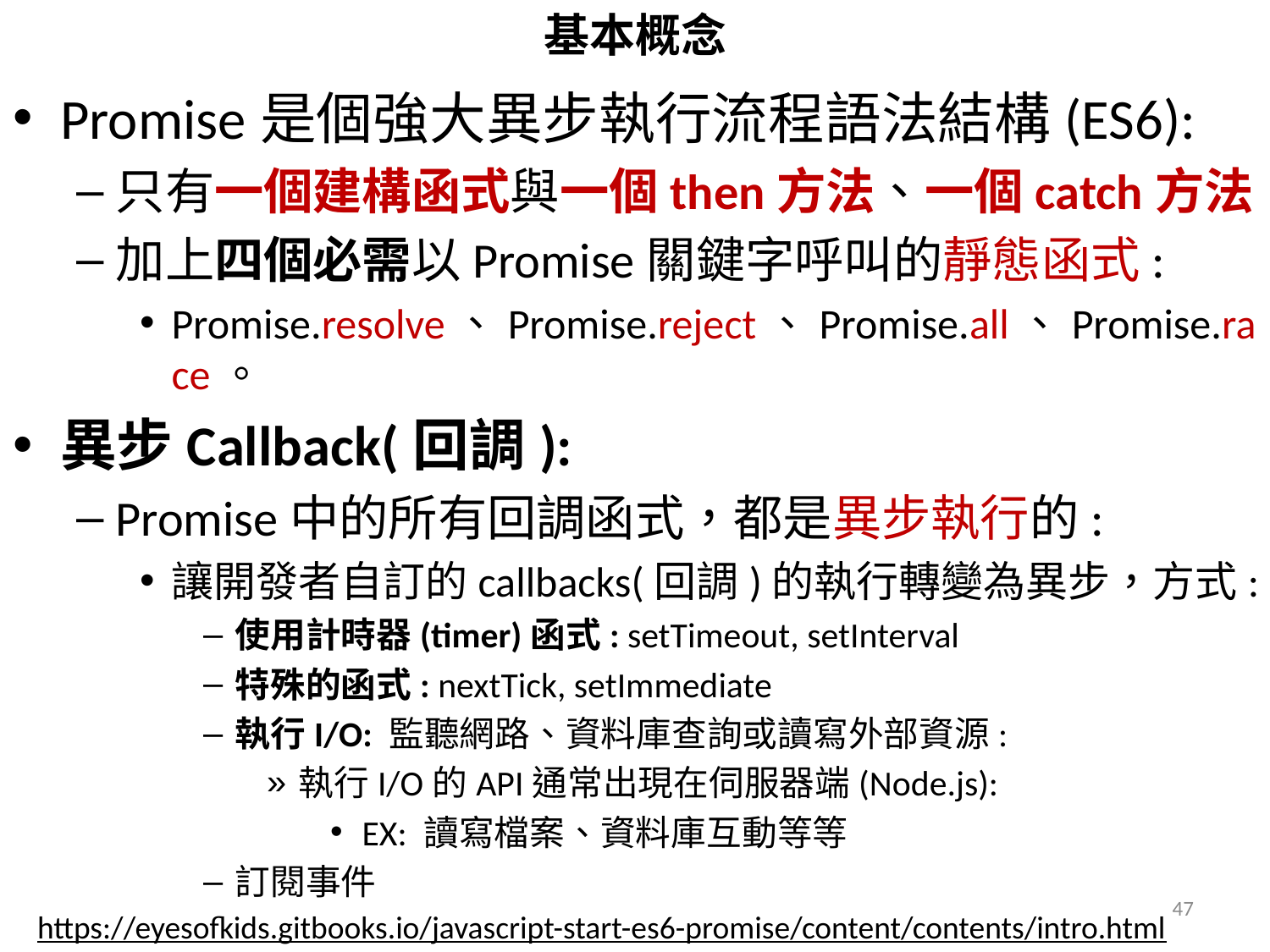

# 基本概念
Promise是個強大異步執行流程語法結構(ES6):
只有一個建構函式與一個then方法、一個catch方法
加上四個必需以Promise關鍵字呼叫的靜態函式:
Promise.resolve、Promise.reject、Promise.all、Promise.race。
異步Callback(回調):
Promise中的所有回調函式，都是異步執行的:
讓開發者自訂的callbacks(回調)的執行轉變為異步，方式:
使用計時器(timer)函式: setTimeout, setInterval
特殊的函式: nextTick, setImmediate
執行I/O: 監聽網路、資料庫查詢或讀寫外部資源:
執行I/O的API通常出現在伺服器端(Node.js):
EX: 讀寫檔案、資料庫互動等等
訂閱事件
47
https://eyesofkids.gitbooks.io/javascript-start-es6-promise/content/contents/intro.html